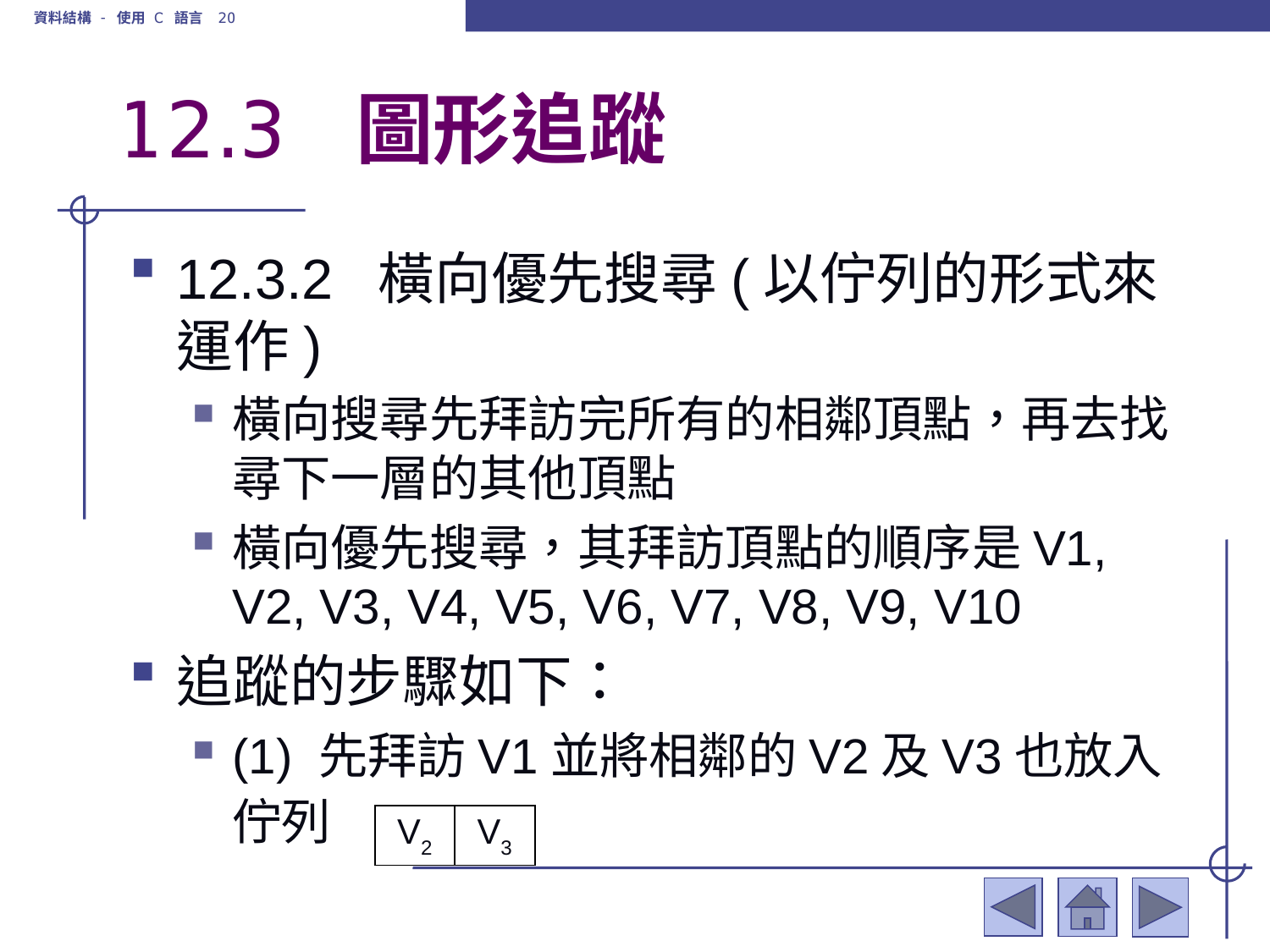

資料結構 - 使用 C 語言   20
# 12.3  圖形追蹤
12.3.2  橫向優先搜尋(以佇列的形式來運作)
橫向搜尋先拜訪完所有的相鄰頂點，再去找尋下一層的其他頂點
橫向優先搜尋，其拜訪頂點的順序是V1, V2, V3, V4, V5, V6, V7, V8, V9, V10
追蹤的步驟如下：
(1) 先拜訪V1並將相鄰的V2及V3也放入佇列
| V2 | V3 |
| --- | --- |